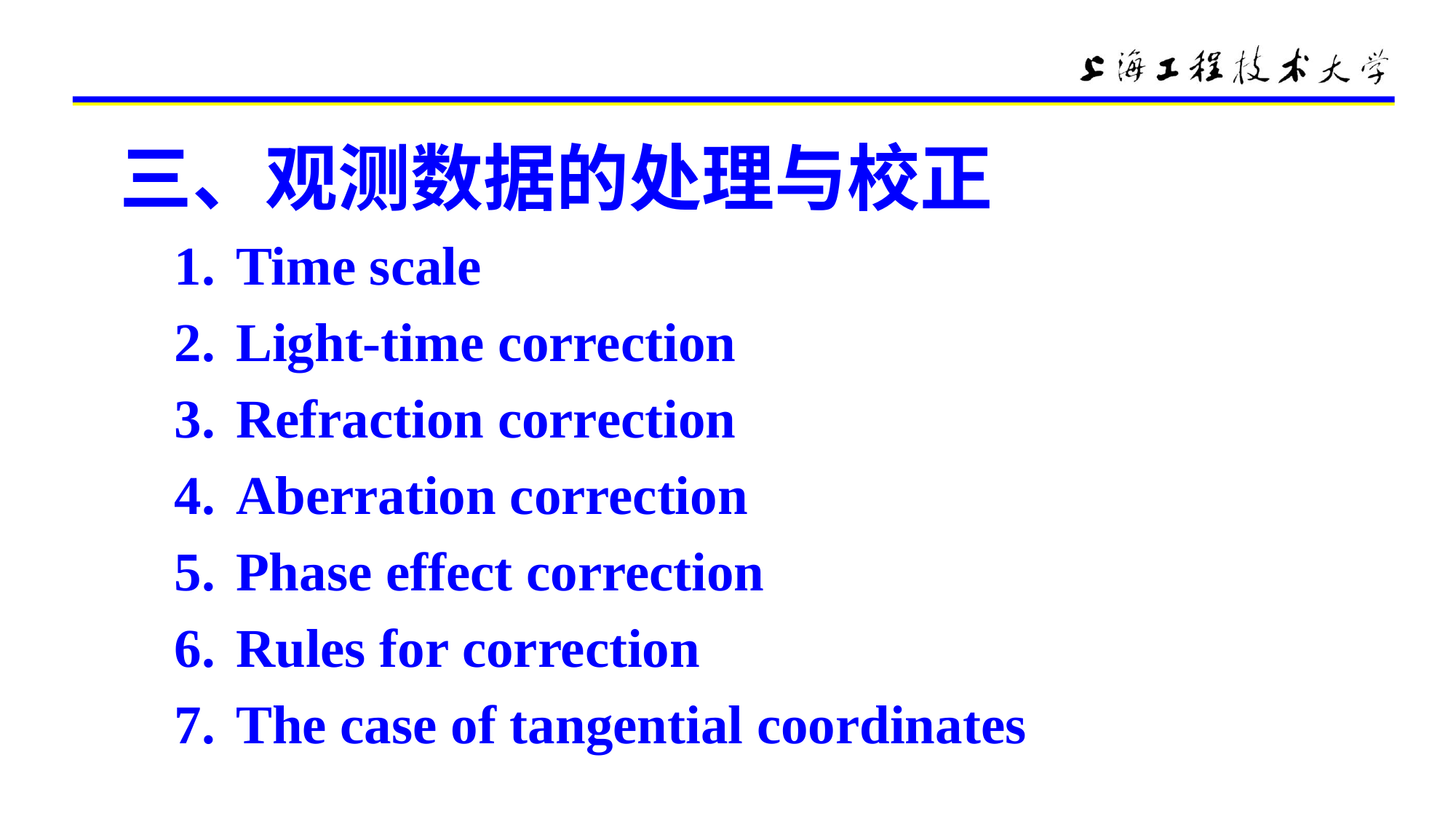

三、观测数据的处理与校正
Time scale
Light-time correction
Refraction correction
Aberration correction
Phase effect correction
Rules for correction
The case of tangential coordinates